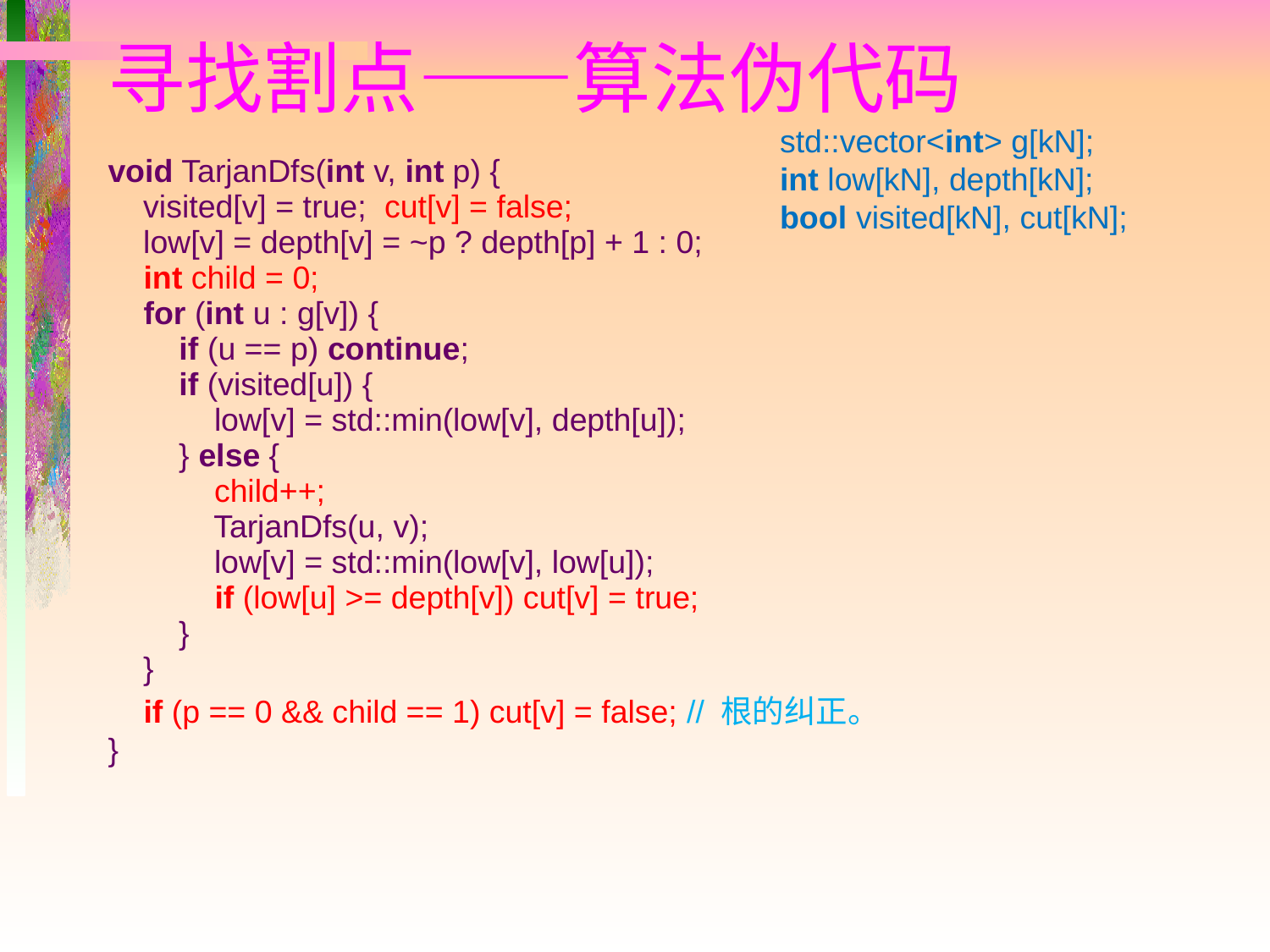

# 寻找割点——算法伪代码
| void TarjanDfs(int v, int p) { visited[v] = true; cut[v] = false; low[v] = depth[v] = ~p ? depth[p] + 1 : 0; int child = 0; for (int u : g[v]) { if (u == p) continue; if (visited[u]) { low[v] = std::min(low[v], depth[u]); } else { child++; TarjanDfs(u, v); low[v] = std::min(low[v], low[u]); if (low[u] >= depth[v]) cut[v] = true; } } if (p == 0 && child == 1) cut[v] = false; // 根的纠正。 } |  |
| --- | --- |
std::vector<int> g[kN];
int low[kN], depth[kN];
bool visited[kN], cut[kN];